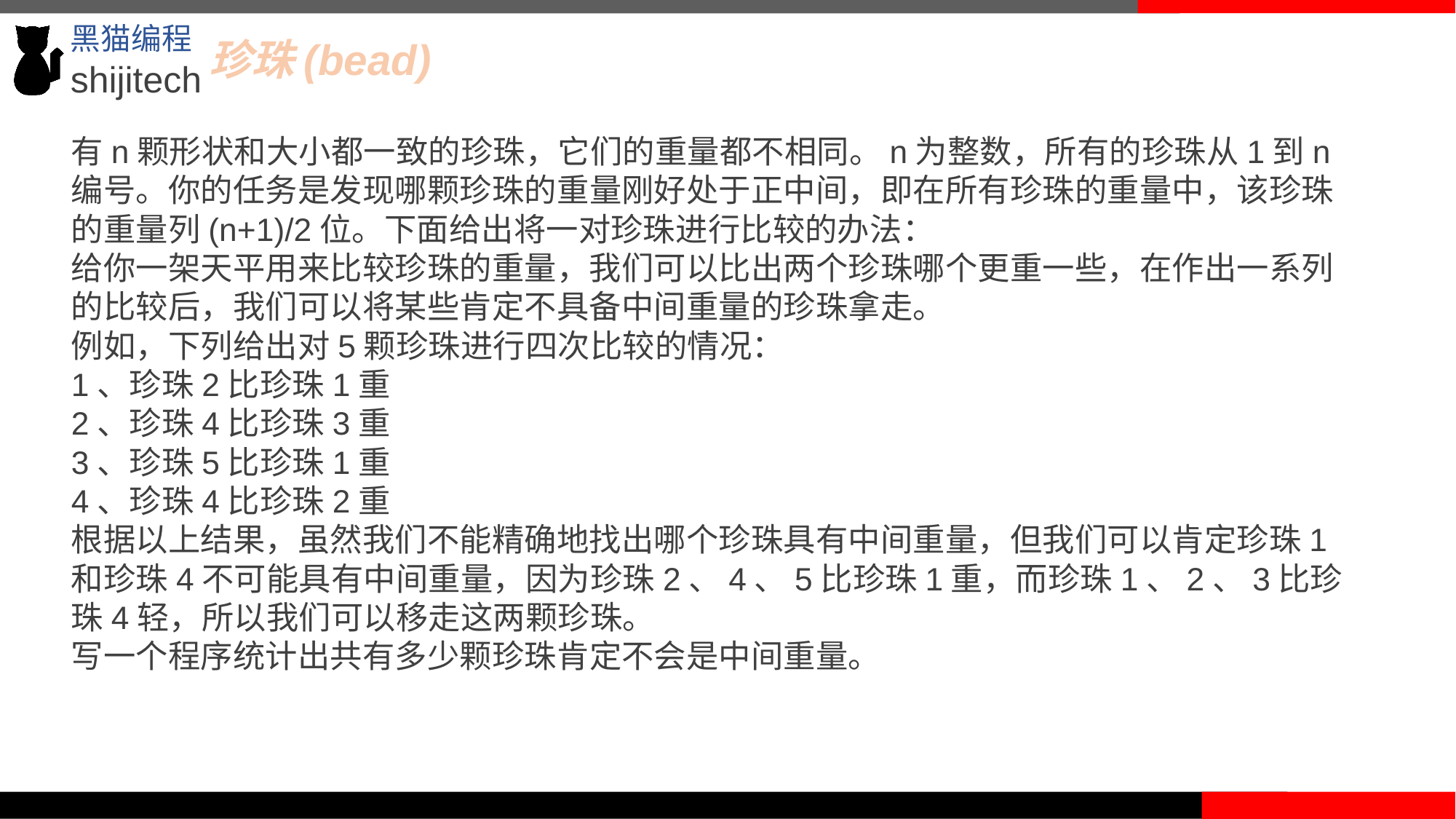

珍珠(bead)
有n颗形状和大小都一致的珍珠，它们的重量都不相同。n为整数，所有的珍珠从1到n编号。你的任务是发现哪颗珍珠的重量刚好处于正中间，即在所有珍珠的重量中，该珍珠的重量列(n+1)/2位。下面给出将一对珍珠进行比较的办法：
给你一架天平用来比较珍珠的重量，我们可以比出两个珍珠哪个更重一些，在作出一系列的比较后，我们可以将某些肯定不具备中间重量的珍珠拿走。
例如，下列给出对5颗珍珠进行四次比较的情况：
1、珍珠2比珍珠1重
2、珍珠4比珍珠3重
3、珍珠5比珍珠1重
4、珍珠4比珍珠2重
根据以上结果，虽然我们不能精确地找出哪个珍珠具有中间重量，但我们可以肯定珍珠1和珍珠4不可能具有中间重量，因为珍珠2、4、5比珍珠1重，而珍珠1、2、3比珍珠4轻，所以我们可以移走这两颗珍珠。
写一个程序统计出共有多少颗珍珠肯定不会是中间重量。